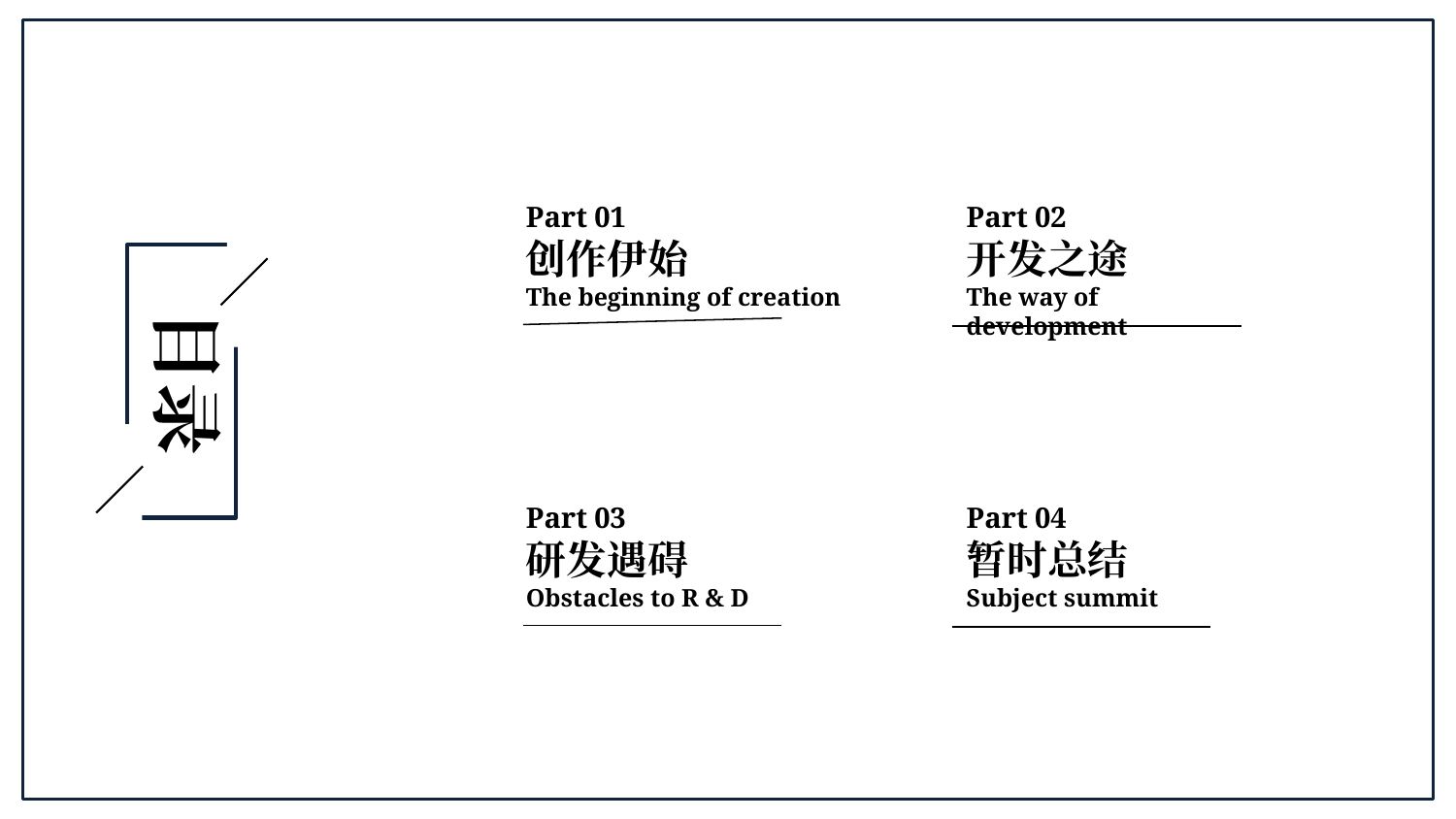

Part 01
创作伊始
The beginning of creation
Part 02
开发之途
The way of development

目录
Part 03
研发遇碍
Obstacles to R & D
Part 04
暂时总结
Subject summit